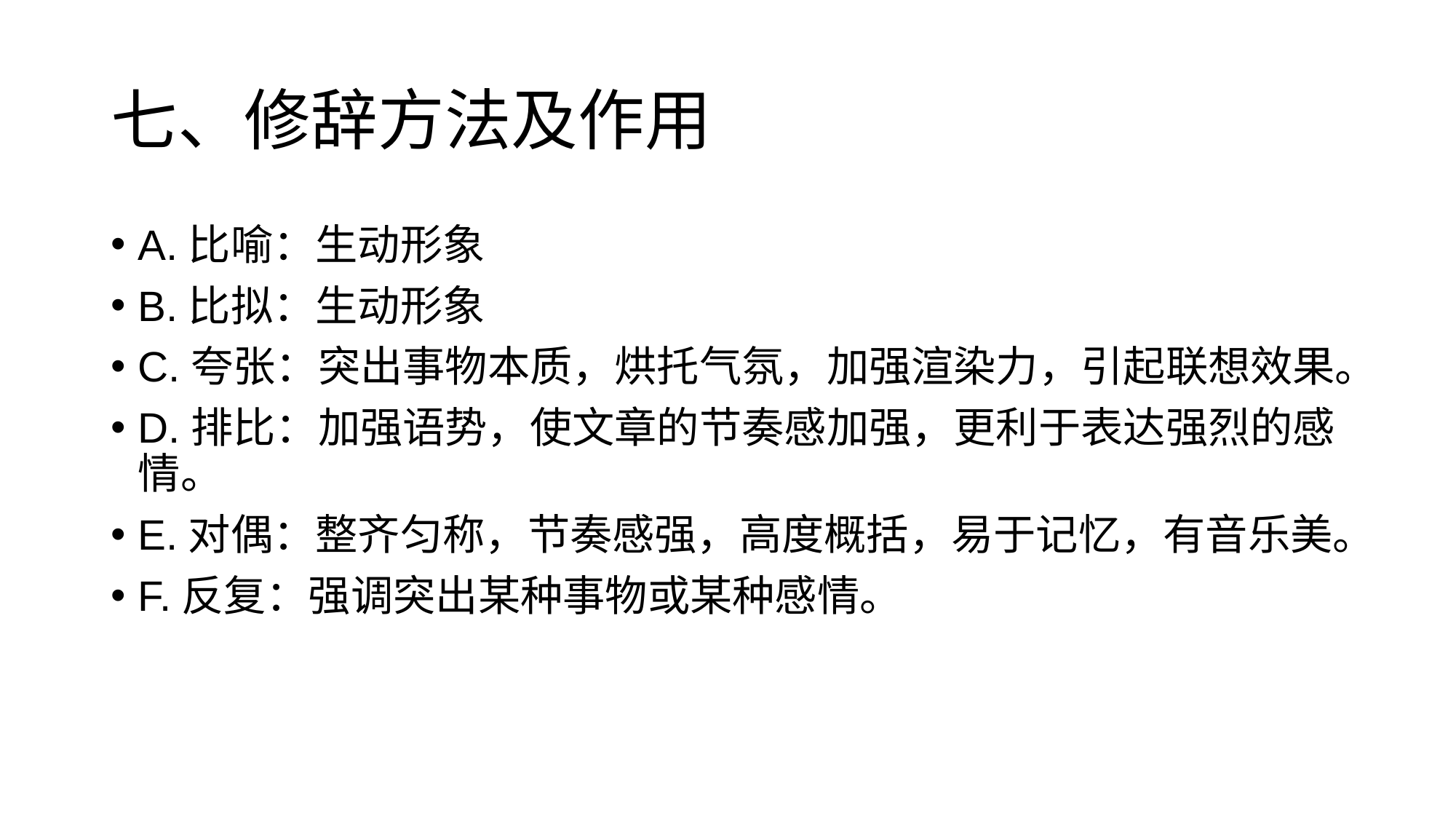

# 七、修辞方法及作用
A.比喻：生动形象
B.比拟：生动形象
C.夸张：突出事物本质，烘托气氛，加强渲染力，引起联想效果。
D.排比：加强语势，使文章的节奏感加强，更利于表达强烈的感情。
E.对偶：整齐匀称，节奏感强，高度概括，易于记忆，有音乐美。
F.反复：强调突出某种事物或某种感情。